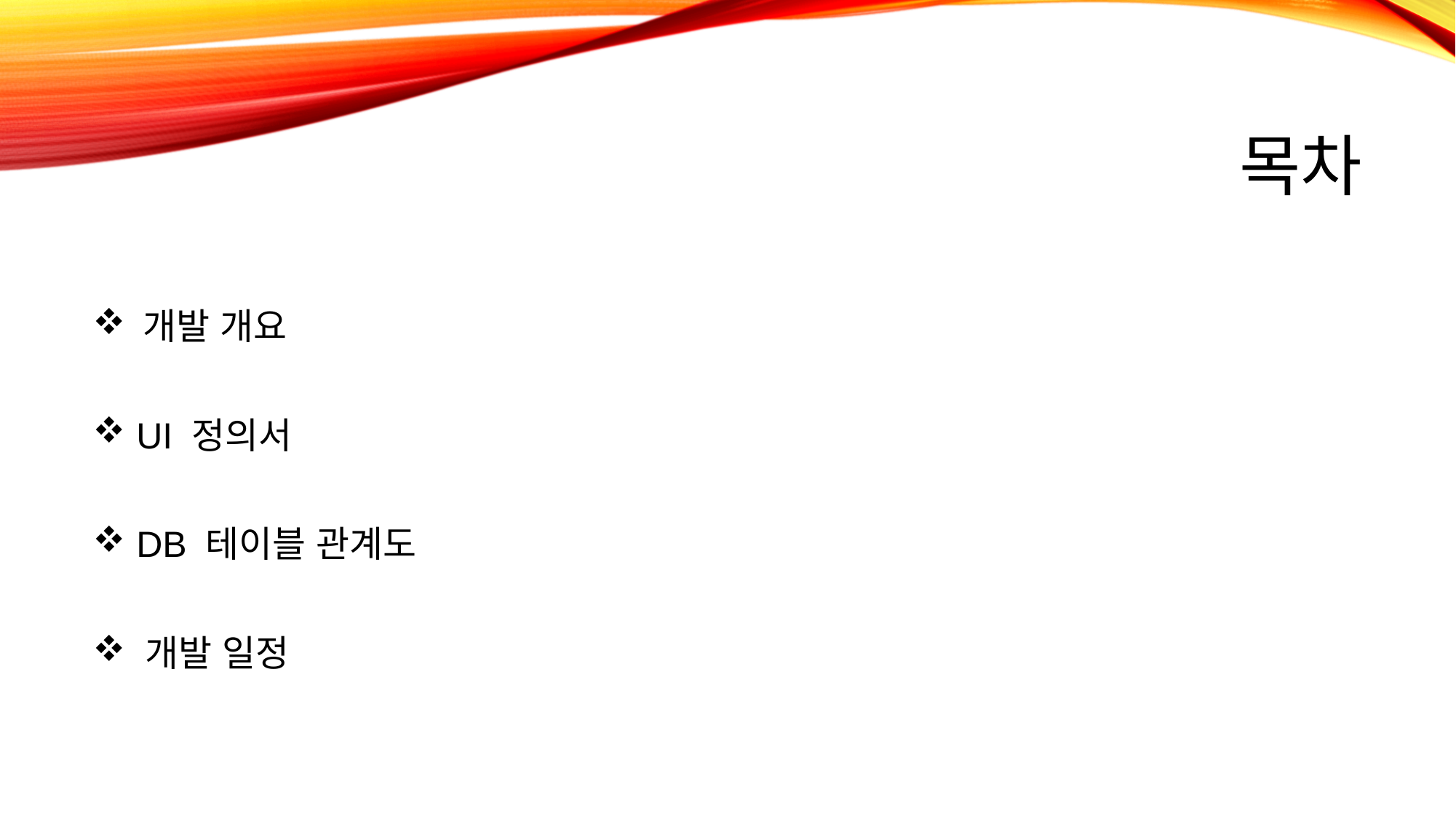

# 목차

 개발 개요

 UI 정의서

 DB 테이블 관계도

 개발 일정